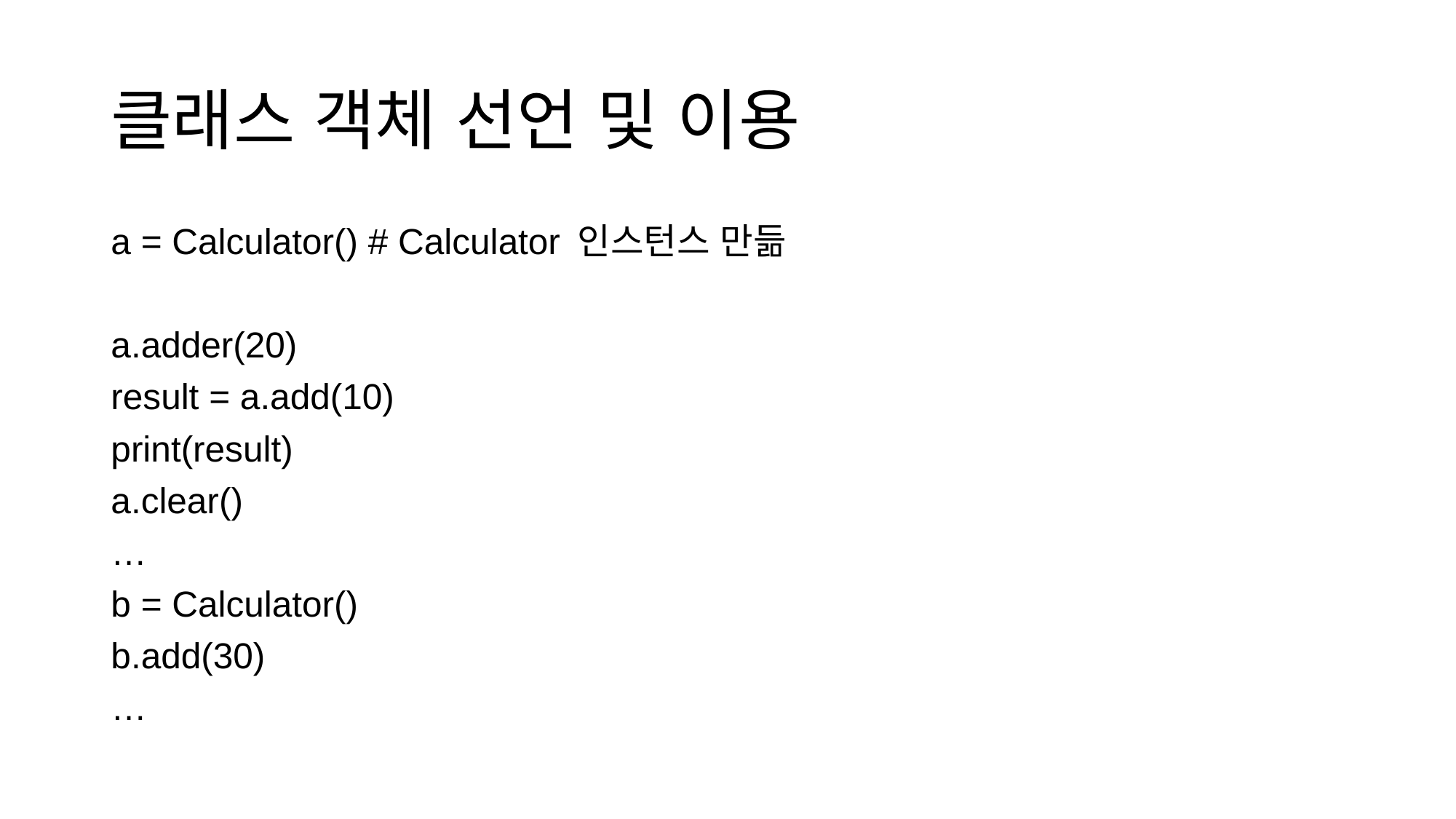

# 클래스 객체 선언 및 이용
a = Calculator() # Calculator 인스턴스 만듦

a.adder(20)
result = a.add(10)
print(result)
a.clear()
…
b = Calculator()
b.add(30)
…